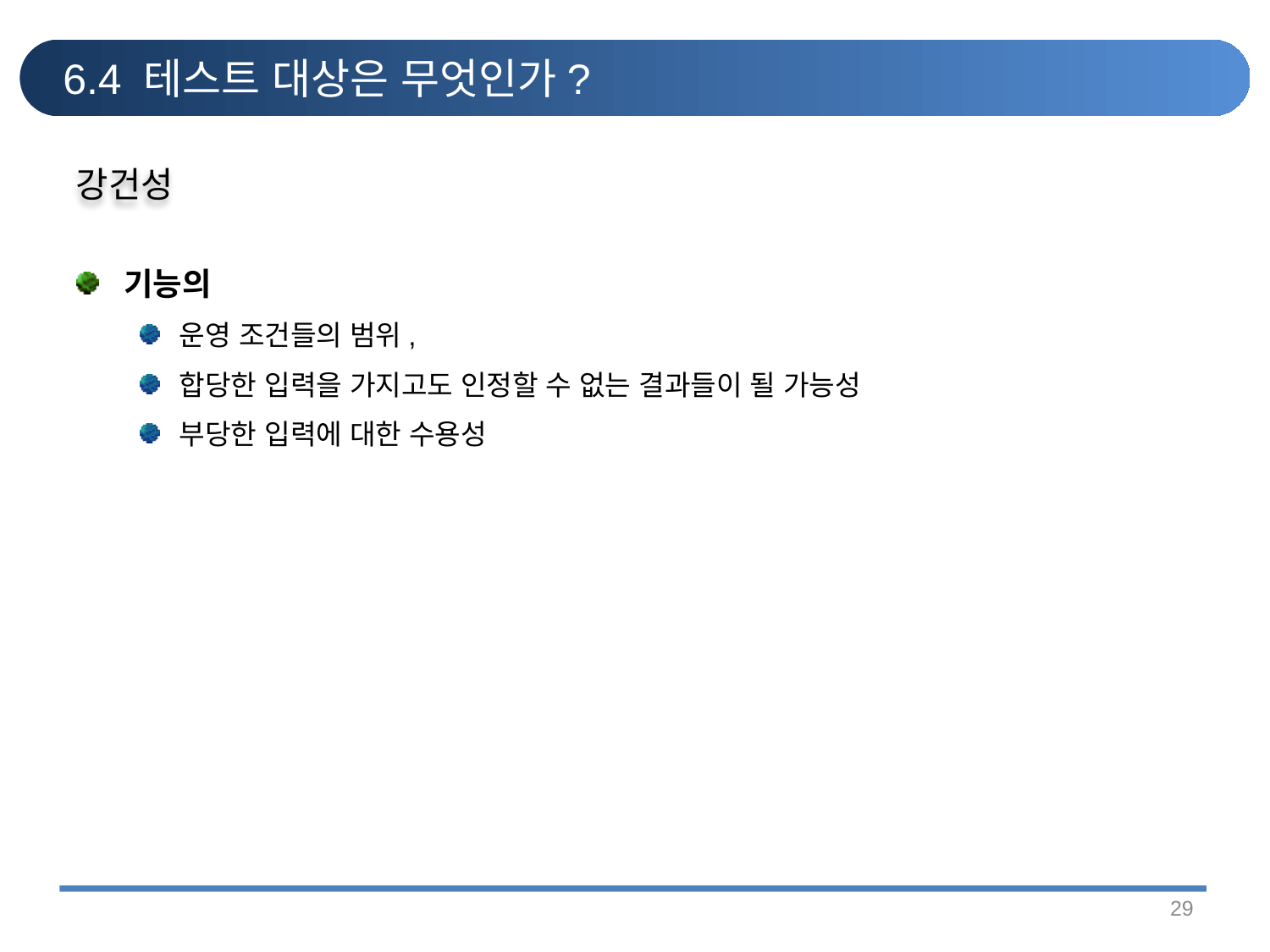

# 6.4 테스트 대상은 무엇인가?
강건성
기능의
운영 조건들의 범위,
합당한 입력을 가지고도 인정할 수 없는 결과들이 될 가능성
부당한 입력에 대한 수용성
29